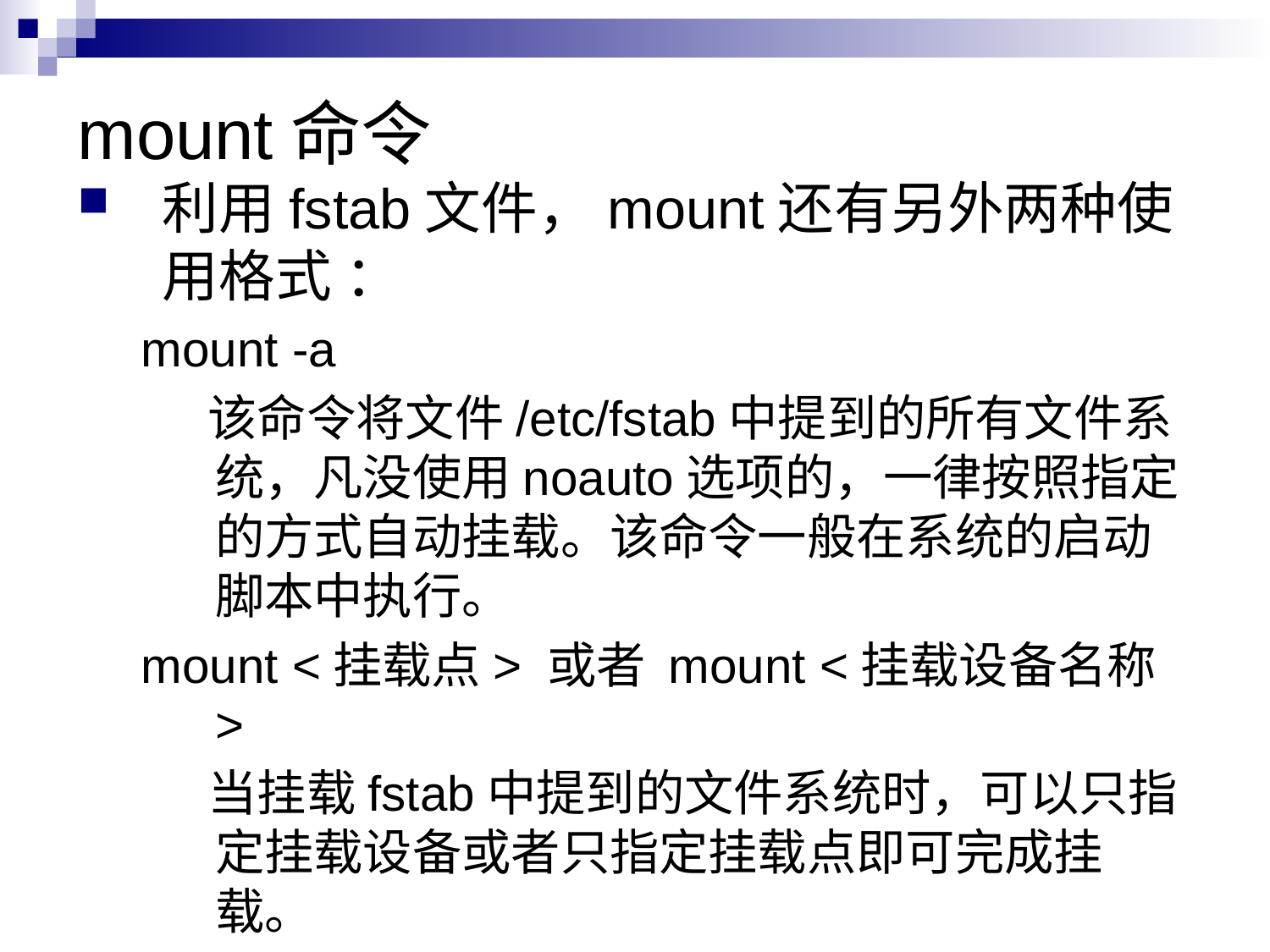

# mount命令
利用fstab文件，mount还有另外两种使用格式 ：
mount -a
     该命令将文件/etc/fstab中提到的所有文件系统，凡没使用noauto选项的，一律按照指定的方式自动挂载。该命令一般在系统的启动脚本中执行。
mount <挂载点> 或者 mount <挂载设备名称>
     当挂载fstab中提到的文件系统时，可以只指定挂载设备或者只指定挂载点即可完成挂载。